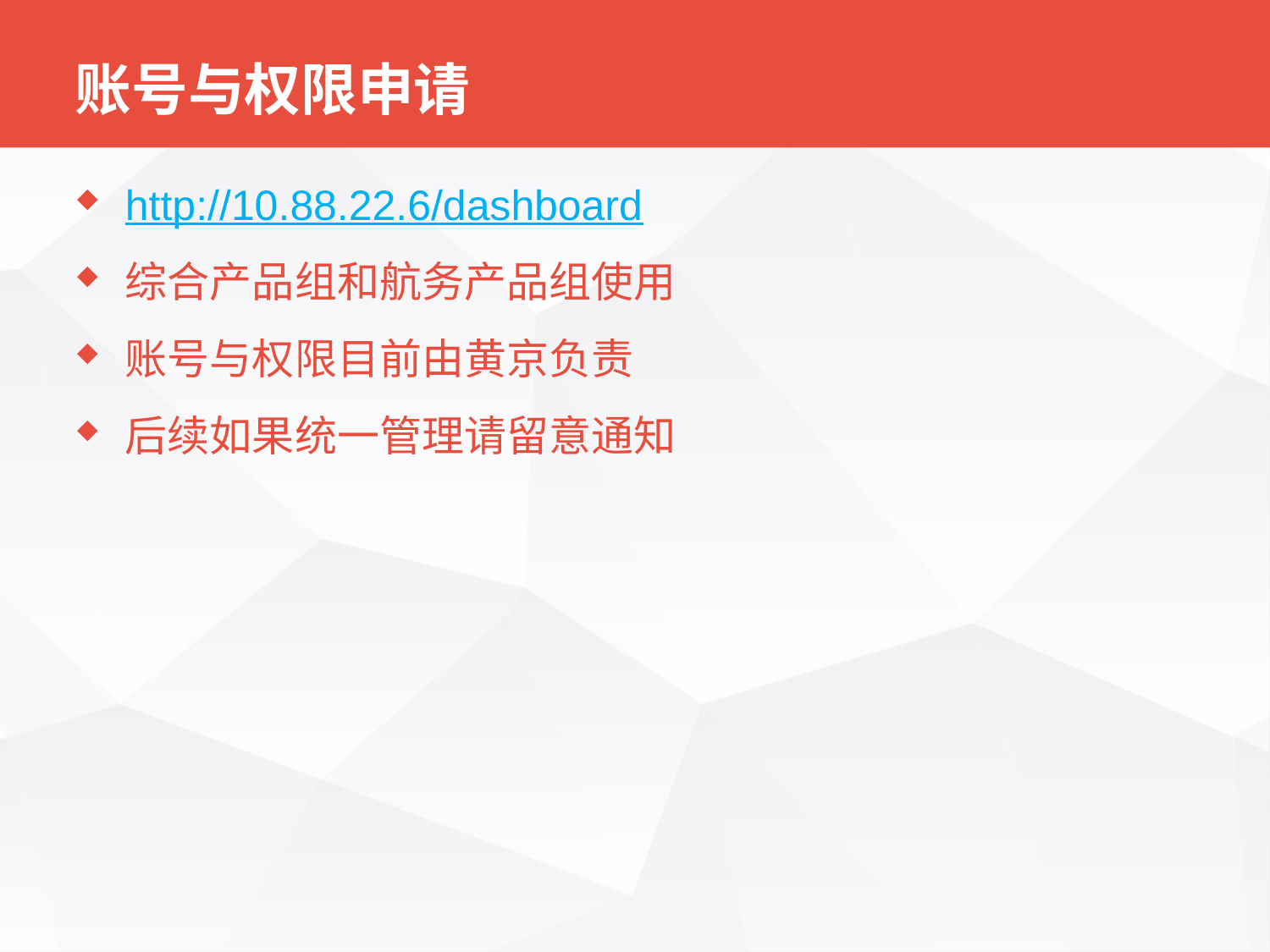

# 账号与权限申请
http://10.88.22.6/dashboard
综合产品组和航务产品组使用
账号与权限目前由黄京负责
后续如果统一管理请留意通知